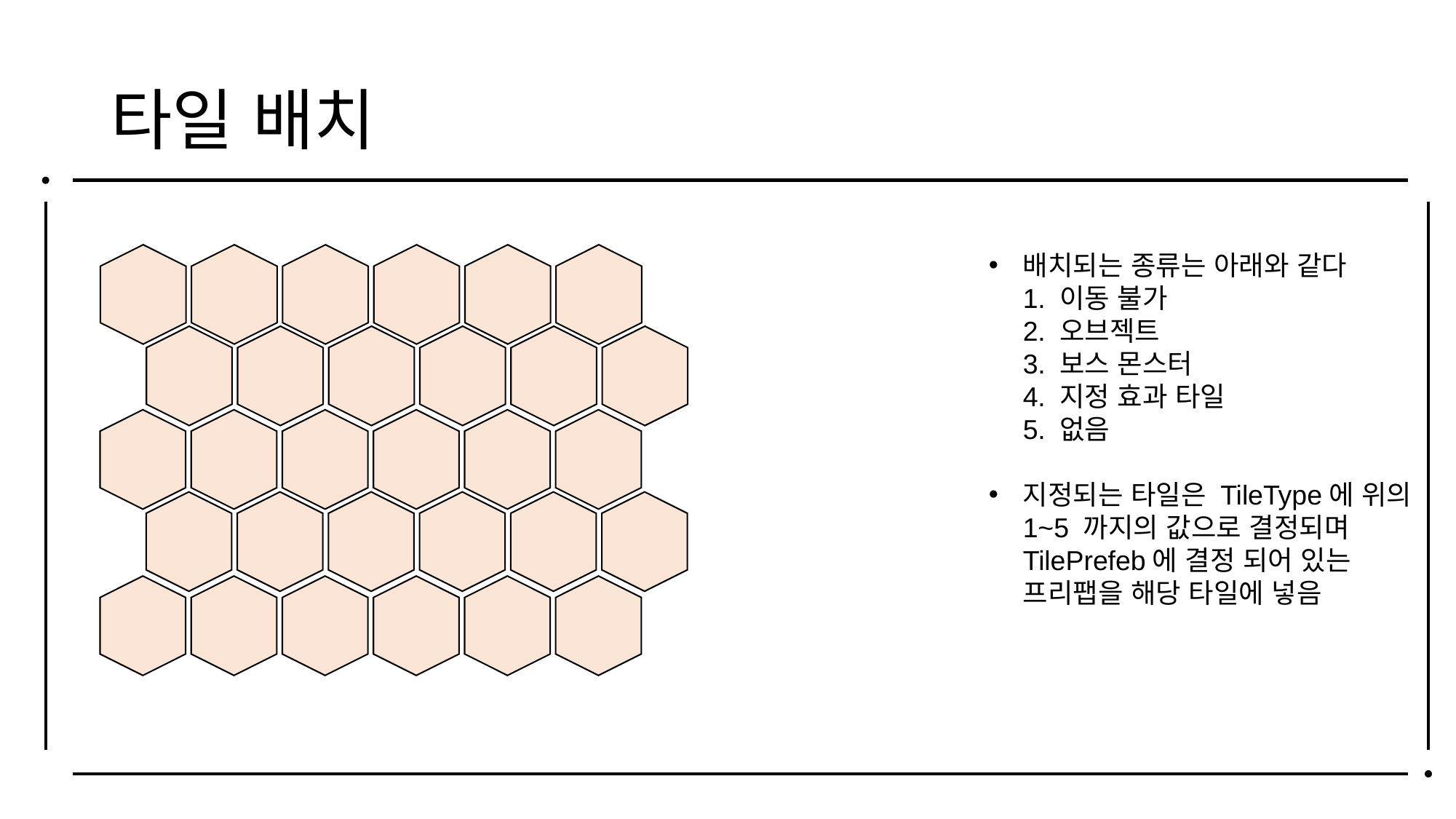

# 타일 배치
배치되는 종류는 아래와 같다
1. 이동 불가
2. 오브젝트
3. 보스 몬스터
4. 지정 효과 타일
5. 없음

지정되는 타일은 TileType에 위의
1~5 까지의 값으로 결정되며
TilePrefeb에 결정 되어 있는
프리팹을 해당 타일에 넣음

보스 몬스터는 기본 대기 상태에서 유저와의 접촉을 통해 전투 혹은 추격으로 넘어 간다.
상태이상은 기본 항상 체크를 하면서도 강제 효과를 가진 상태이상은 별도로 분류한다.
이걸로 4개가 마지막인가… 이게 끝인가? 더 있나?
지형 지물에 대한 FSM은 별도의 지형 지물 문서에서 확인. -> 얘들도 사실상 상태이상으로 처리